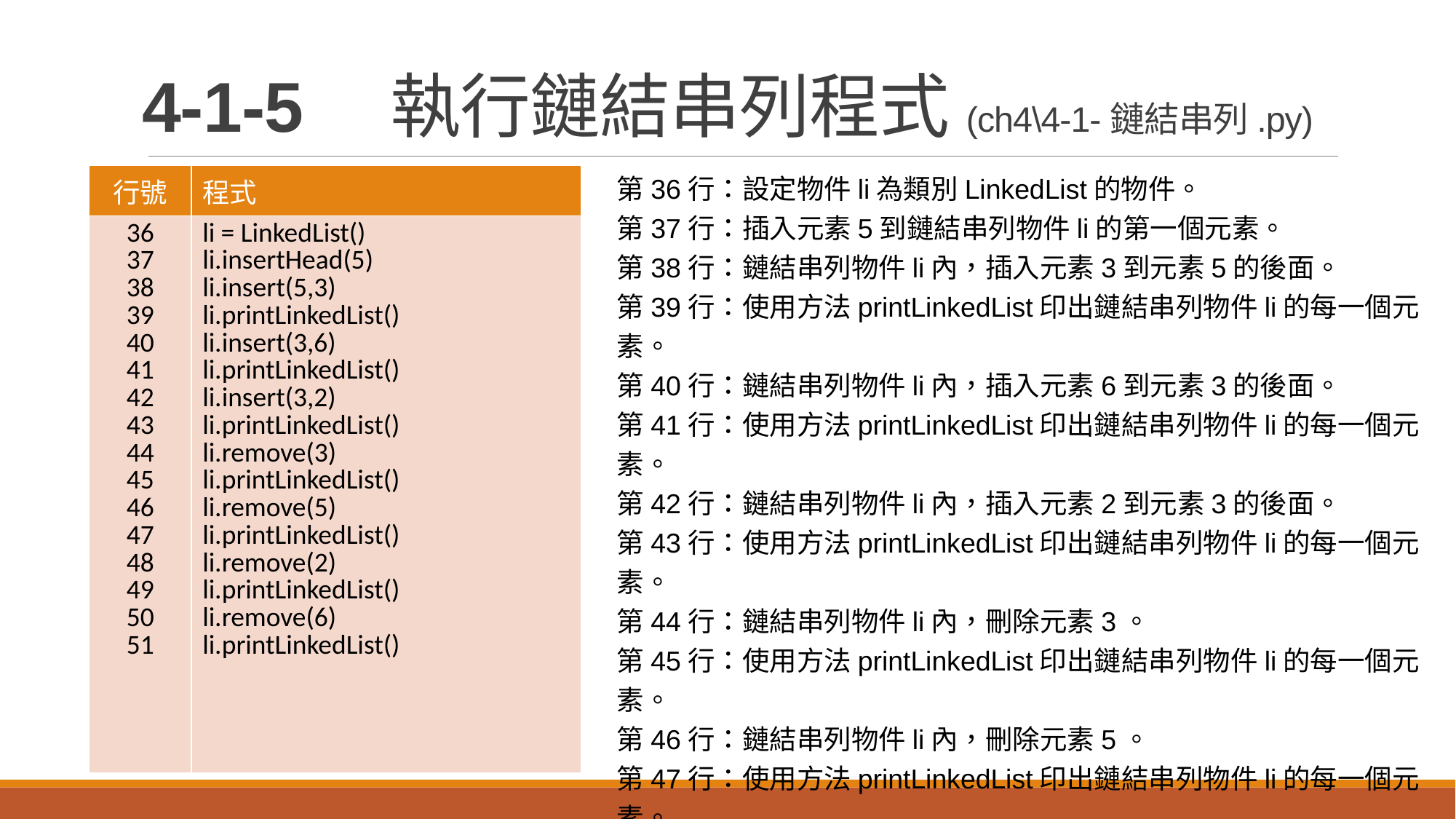

# 4-1-5　執行鏈結串列程式(ch4\4-1-鏈結串列.py)
第36行：設定物件li為類別LinkedList的物件。
第37行：插入元素5到鏈結串列物件li的第一個元素。
第38行：鏈結串列物件li內，插入元素3到元素5的後面。
第39行：使用方法printLinkedList印出鏈結串列物件li的每一個元素。
第40行：鏈結串列物件li內，插入元素6到元素3的後面。
第41行：使用方法printLinkedList印出鏈結串列物件li的每一個元素。
第42行：鏈結串列物件li內，插入元素2到元素3的後面。
第43行：使用方法printLinkedList印出鏈結串列物件li的每一個元素。
第44行：鏈結串列物件li內，刪除元素3。
第45行：使用方法printLinkedList印出鏈結串列物件li的每一個元素。
第46行：鏈結串列物件li內，刪除元素5。
第47行：使用方法printLinkedList印出鏈結串列物件li的每一個元素。
第48行：鏈結串列物件li內，刪除元素2。
第49行：使用方法printLinkedList印出鏈結串列物件li的每一個元素。
第50行：鏈結串列物件li內，刪除元素6。
第51行：使用方法printLinkedList印出鏈結串列物件li的每一個元素。
| 行號 | 程式 |
| --- | --- |
| 36 37 38 39 40 41 42 43 44 45 46 47 48 49 50 51 | li = LinkedList() li.insertHead(5) li.insert(5,3) li.printLinkedList() li.insert(3,6) li.printLinkedList() li.insert(3,2) li.printLinkedList() li.remove(3) li.printLinkedList() li.remove(5) li.printLinkedList() li.remove(2) li.printLinkedList() li.remove(6) li.printLinkedList() |